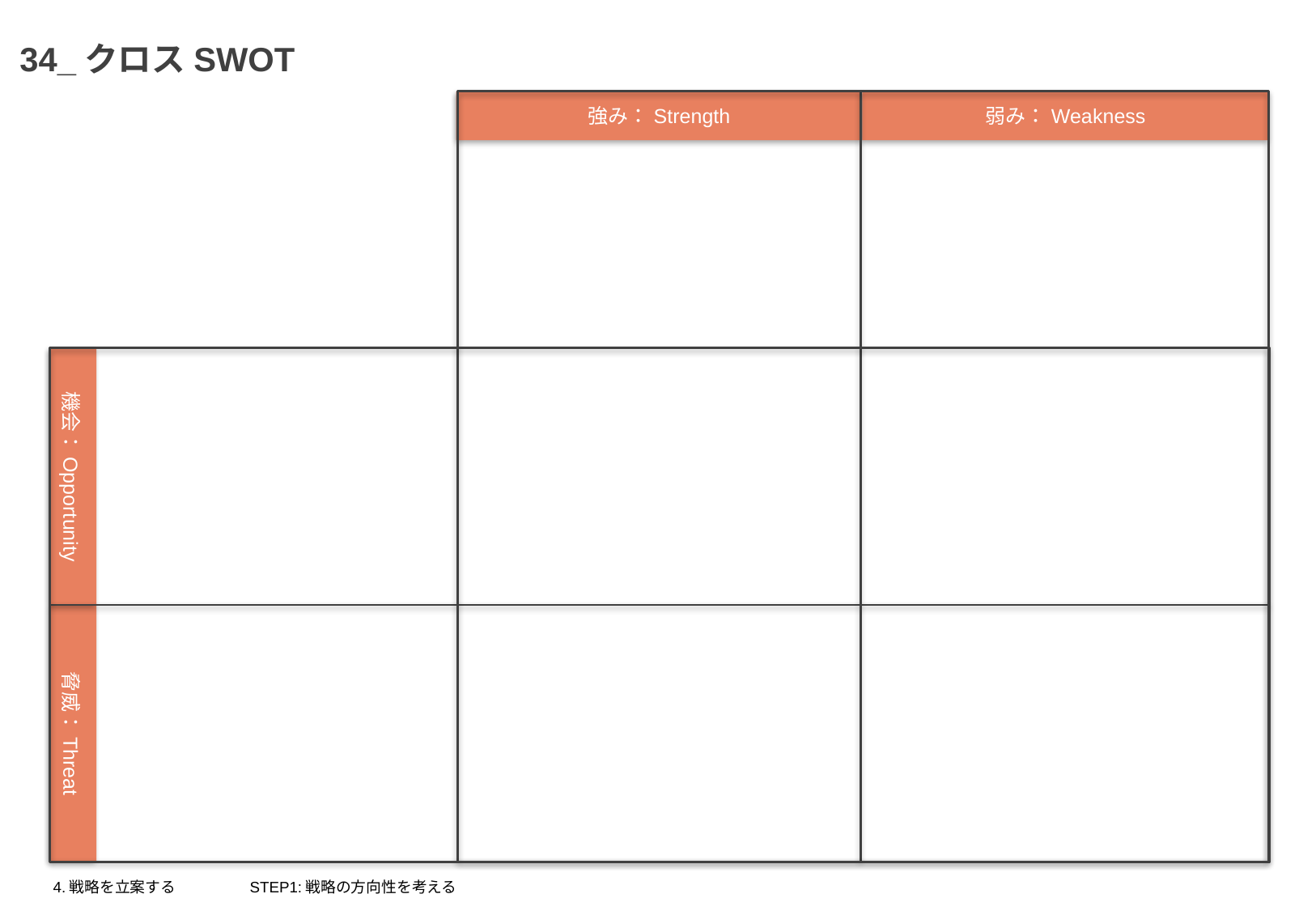

34_クロスSWOT

強み：Strength

弱み：Weakness

機会：Opportunity

脅威：Threat
4.戦略を立案する
STEP1:戦略の方向性を考える